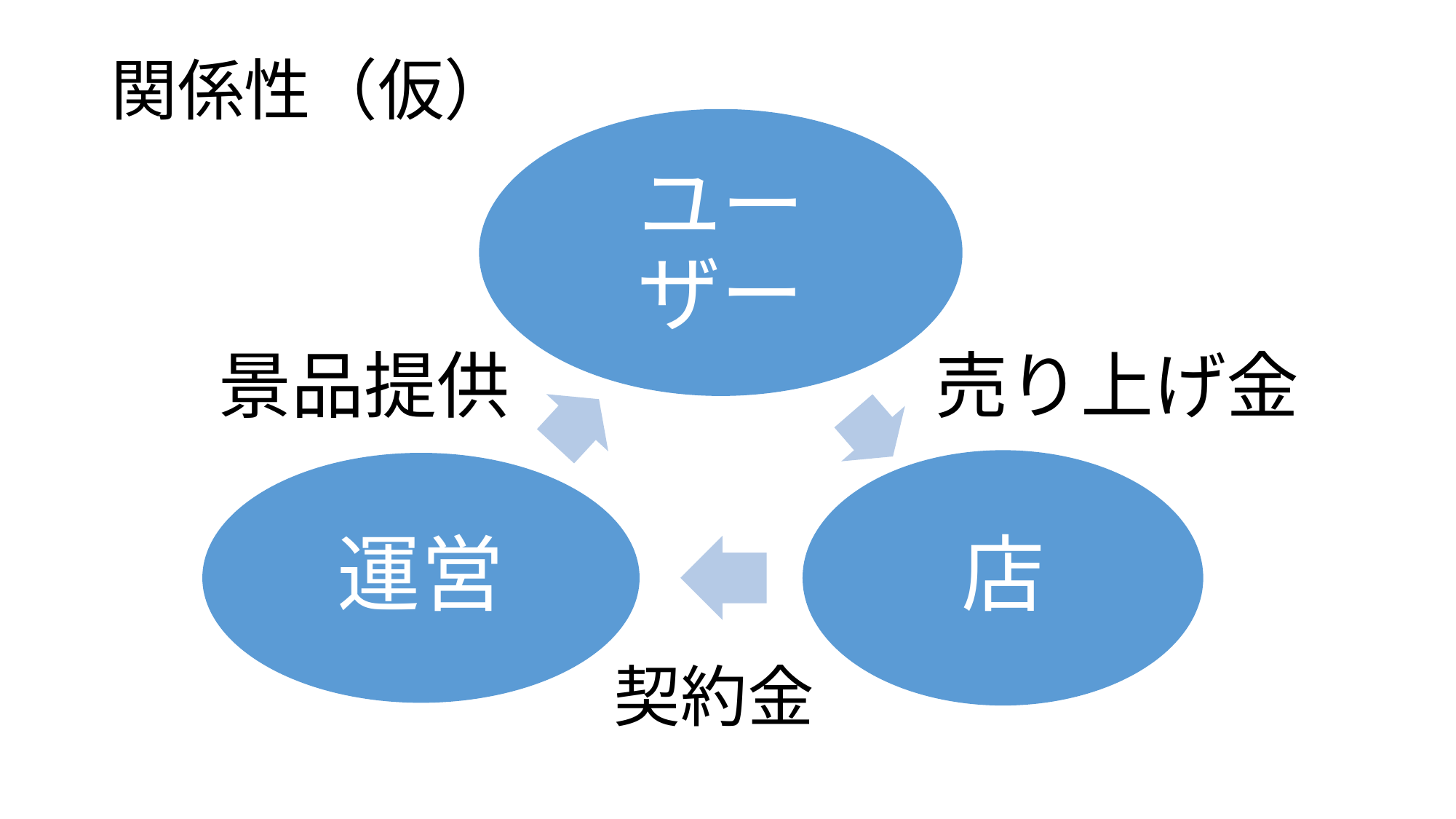

# 関係性（仮）
ユーザー

店

運営

景品提供
売り上げ金
契約金